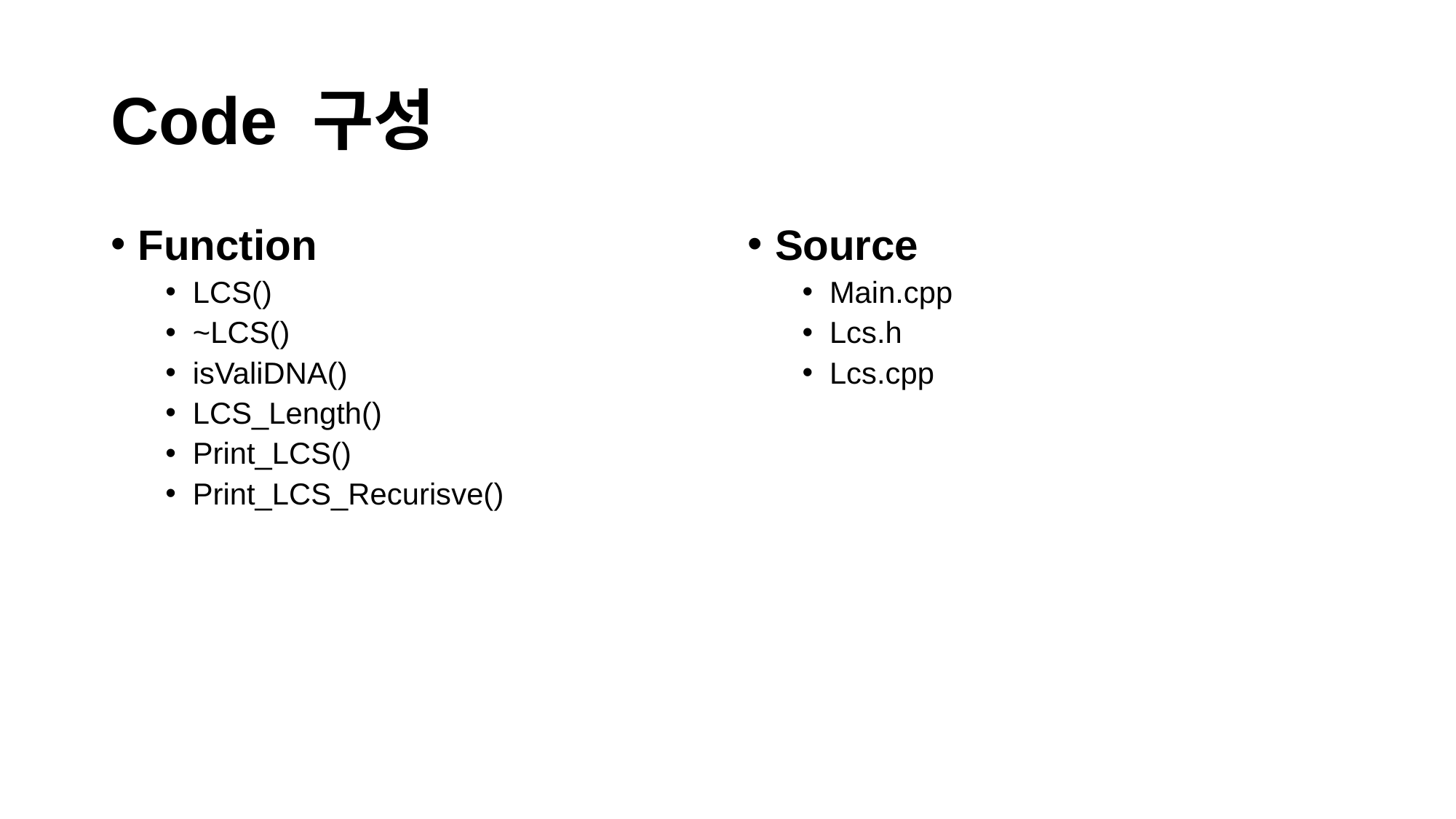

# Code 구성
Function
LCS()
~LCS()
isValiDNA()
LCS_Length()
Print_LCS()
Print_LCS_Recurisve()
Source
Main.cpp
Lcs.h
Lcs.cpp